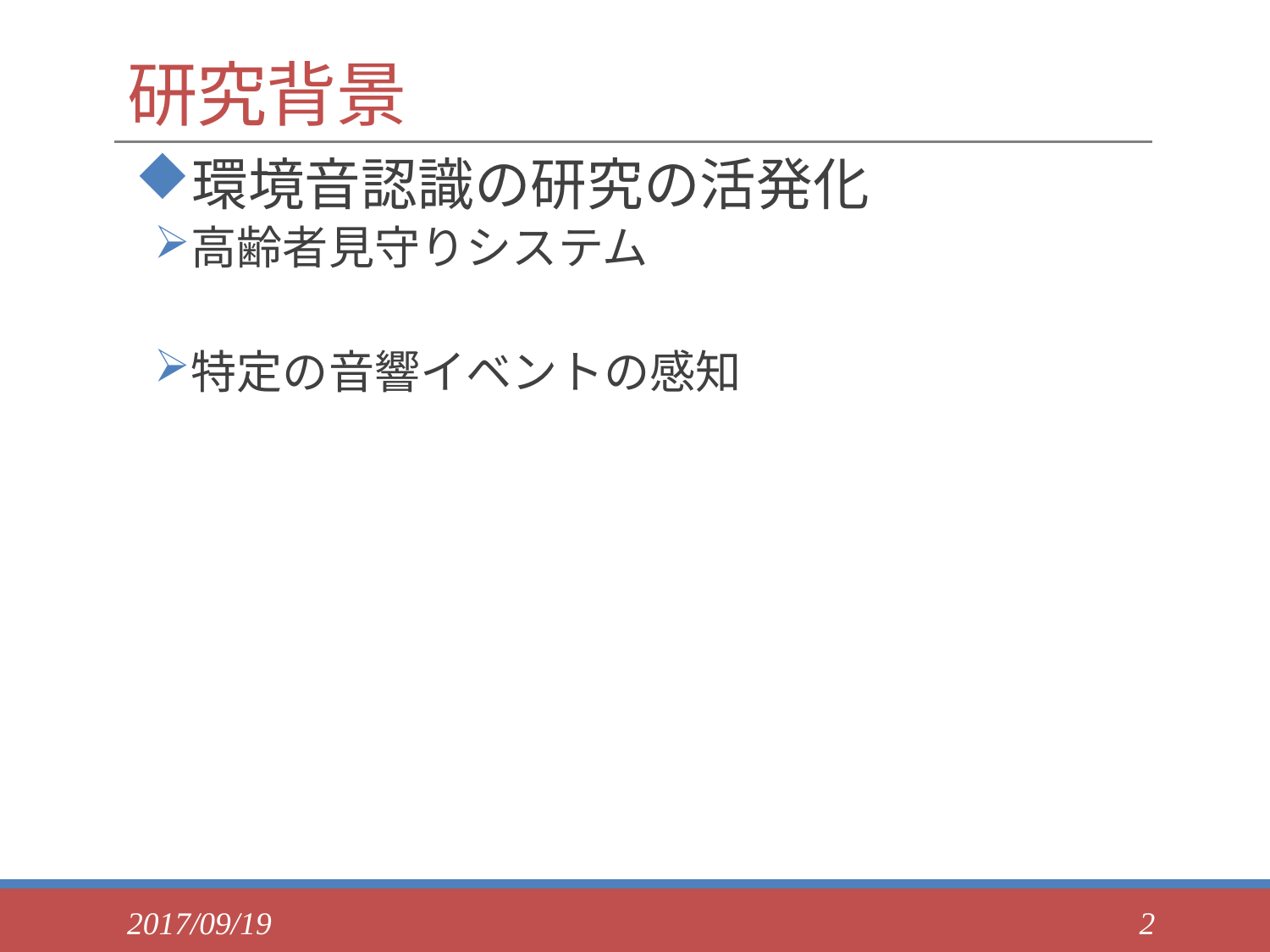

# 研究背景
環境音認識の研究の活発化
高齢者見守りシステム

特定の音響イベントの感知
2017/09/19
2